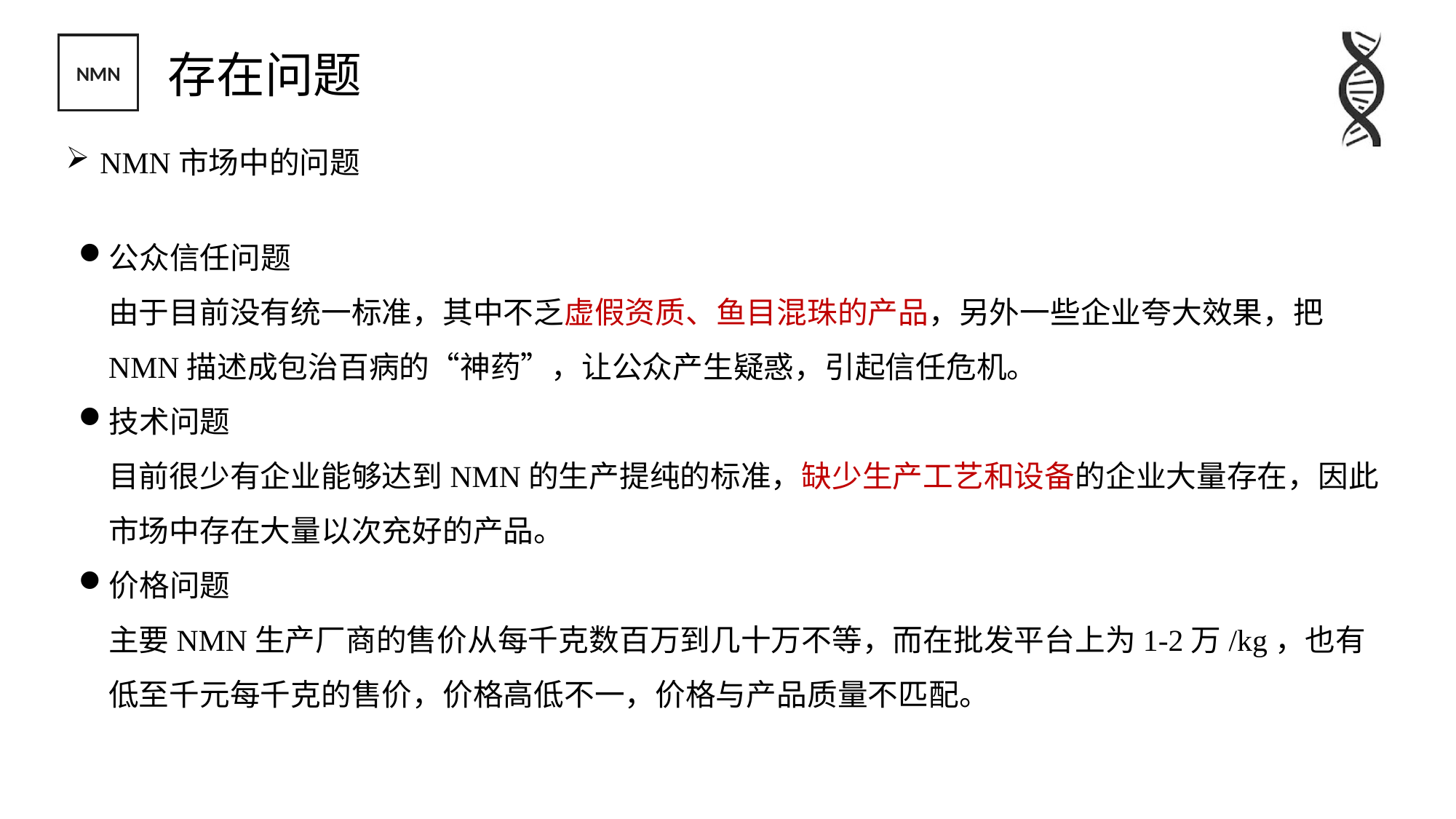

存在问题
NMN市场中的问题
公众信任问题
由于目前没有统一标准，其中不乏虚假资质、鱼目混珠的产品，另外一些企业夸大效果，把NMN描述成包治百病的“神药”，让公众产生疑惑，引起信任危机。
技术问题
目前很少有企业能够达到NMN的生产提纯的标准，缺少生产工艺和设备的企业大量存在，因此市场中存在大量以次充好的产品。
价格问题
主要NMN生产厂商的售价从每千克数百万到几十万不等，而在批发平台上为1-2万/kg，也有低至千元每千克的售价，价格高低不一，价格与产品质量不匹配。